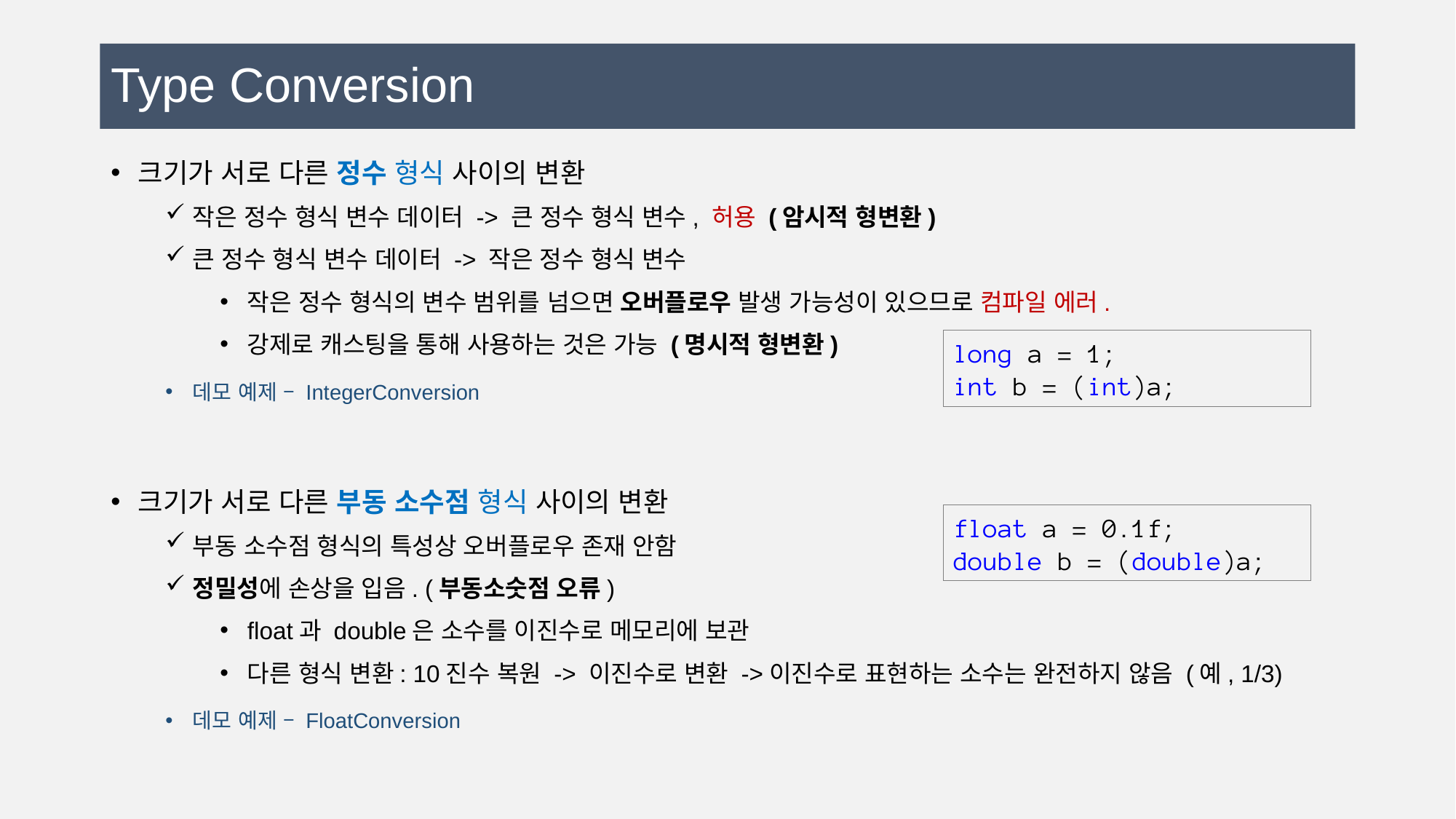

# Type Conversion
크기가 서로 다른 정수 형식 사이의 변환
작은 정수 형식 변수 데이터 -> 큰 정수 형식 변수, 허용 (암시적 형변환)
큰 정수 형식 변수 데이터 -> 작은 정수 형식 변수
작은 정수 형식의 변수 범위를 넘으면 오버플로우 발생 가능성이 있으므로 컴파일 에러.
강제로 캐스팅을 통해 사용하는 것은 가능 (명시적 형변환)
데모 예제 – IntegerConversion

크기가 서로 다른 부동 소수점 형식 사이의 변환
부동 소수점 형식의 특성상 오버플로우 존재 안함
정밀성에 손상을 입음. (부동소숫점 오류)
float과 double은 소수를 이진수로 메모리에 보관
다른 형식 변환: 10진수 복원 -> 이진수로 변환 ->이진수로 표현하는 소수는 완전하지 않음 (예, 1/3)
데모 예제 – FloatConversion

long a = 1;
int b = (int)a;
float a = 0.1f;
double b = (double)a;